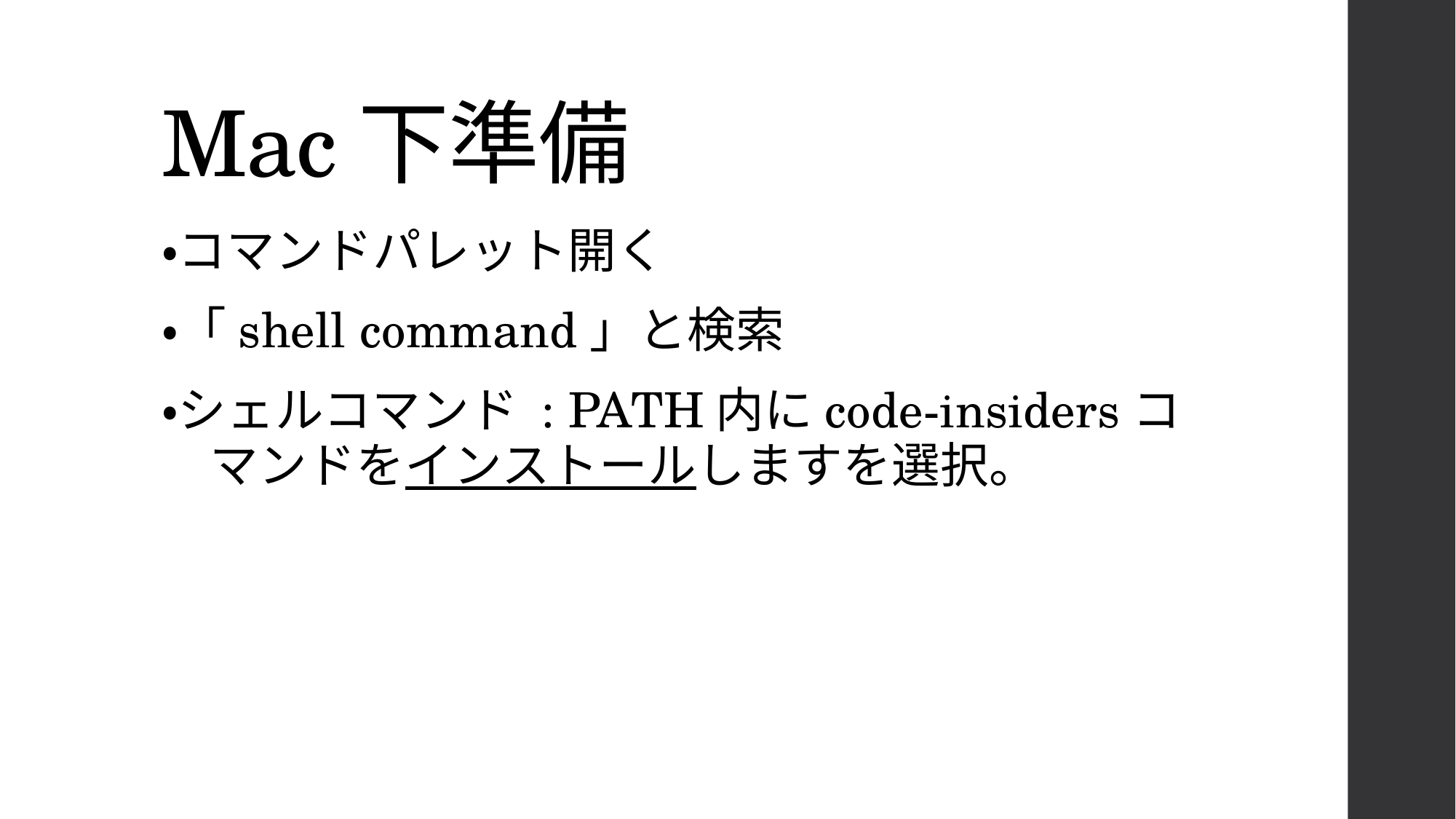

# Mac下準備
・コマンドパレット開く
・「shell command」と検索
・シェルコマンド : PATH内にcode-insidersコ　マンドをインストールしますを選択。